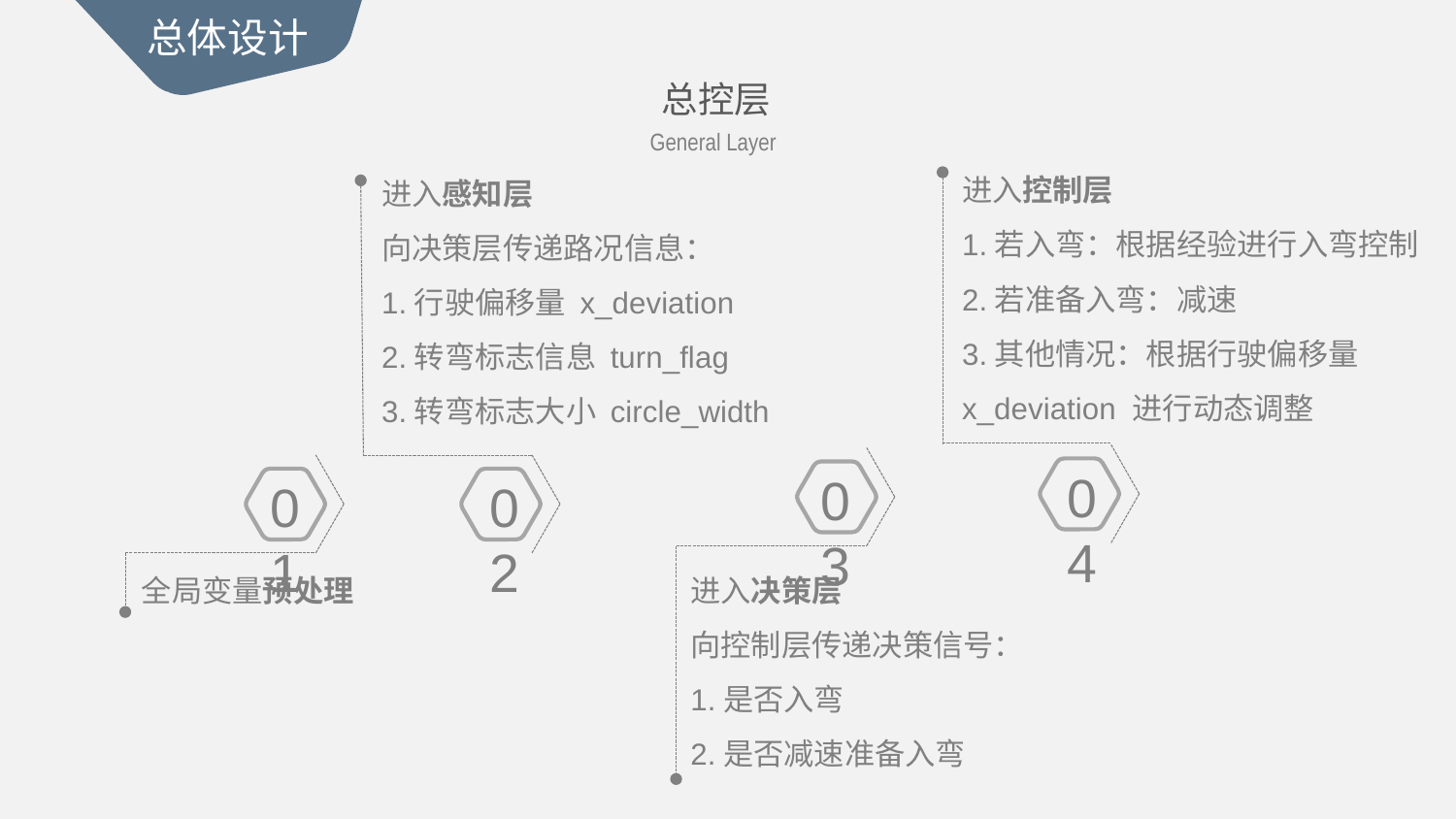

总体设计
总控层
General Layer
进入控制层
1.若入弯：根据经验进行入弯控制
2.若准备入弯：减速
3.其他情况：根据行驶偏移量 x_deviation 进行动态调整
进入感知层
向决策层传递路况信息：
1.行驶偏移量 x_deviation
2.转弯标志信息 turn_flag
3.转弯标志大小 circle_width

04

03

01

02

全局变量预处理
进入决策层
向控制层传递决策信号：
1.是否入弯
2.是否减速准备入弯